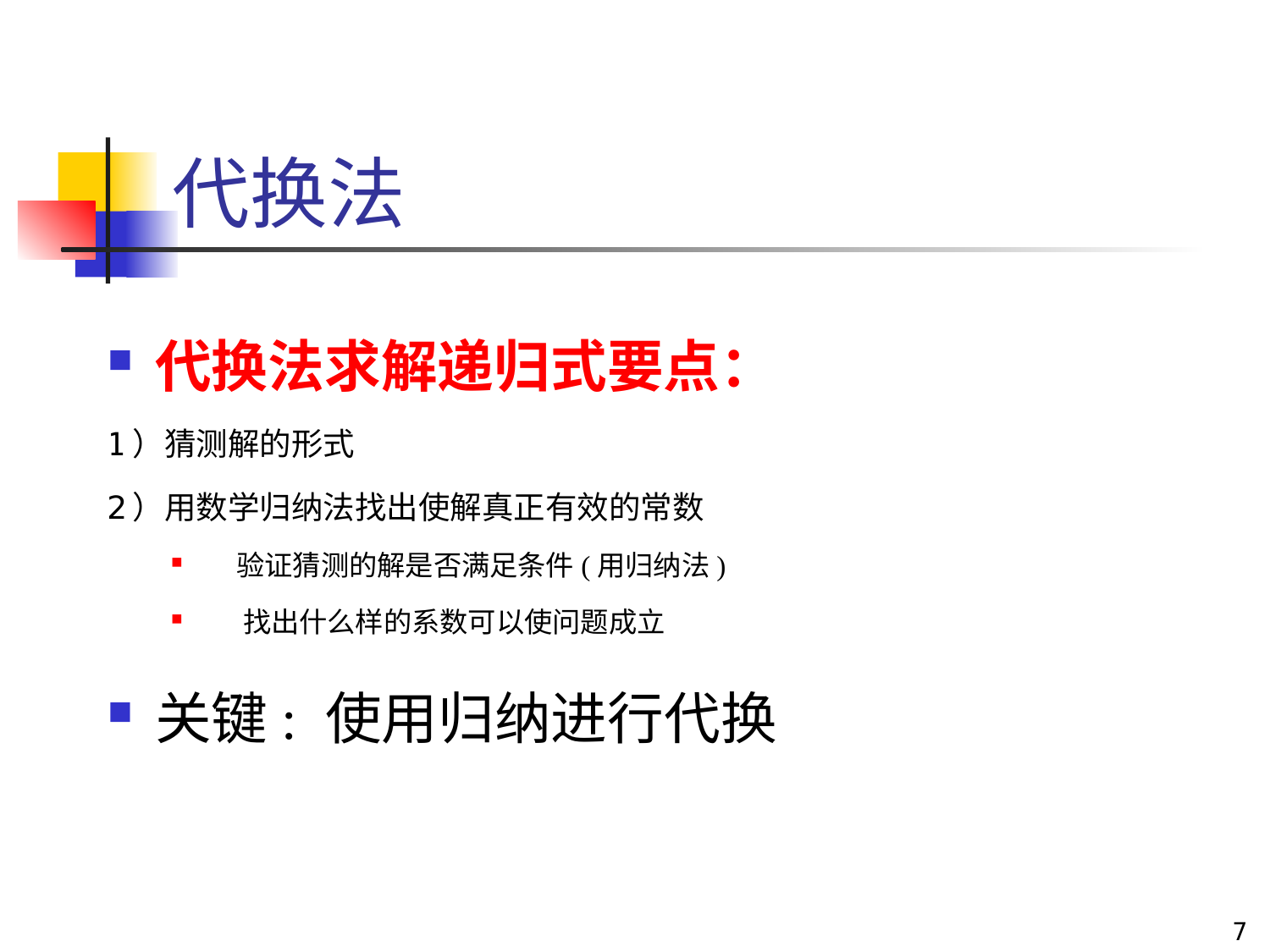

# 代换法
代换法求解递归式要点：
1）猜测解的形式
2）用数学归纳法找出使解真正有效的常数
   验证猜测的解是否满足条件(用归纳法)
    找出什么样的系数可以使问题成立
关键: 使用归纳进行代换

7